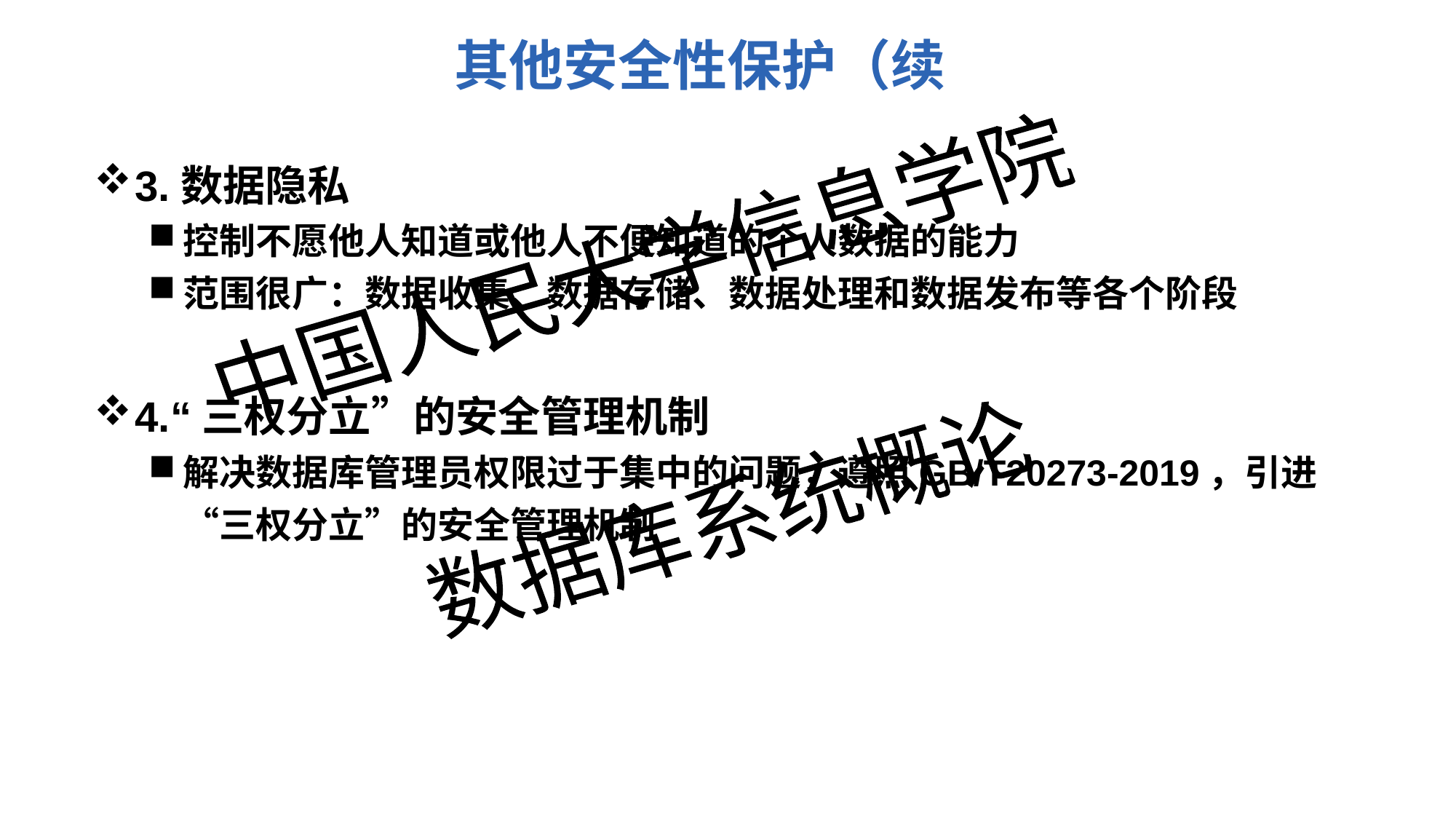

其他安全性保护（续）
3.数据隐私
控制不愿他人知道或他人不便知道的个人数据的能力
范围很广：数据收集、数据存储、数据处理和数据发布等各个阶段

4.“三权分立”的安全管理机制
解决数据库管理员权限过于集中的问题，遵照GB/T20273-2019，引进“三权分立”的安全管理机制